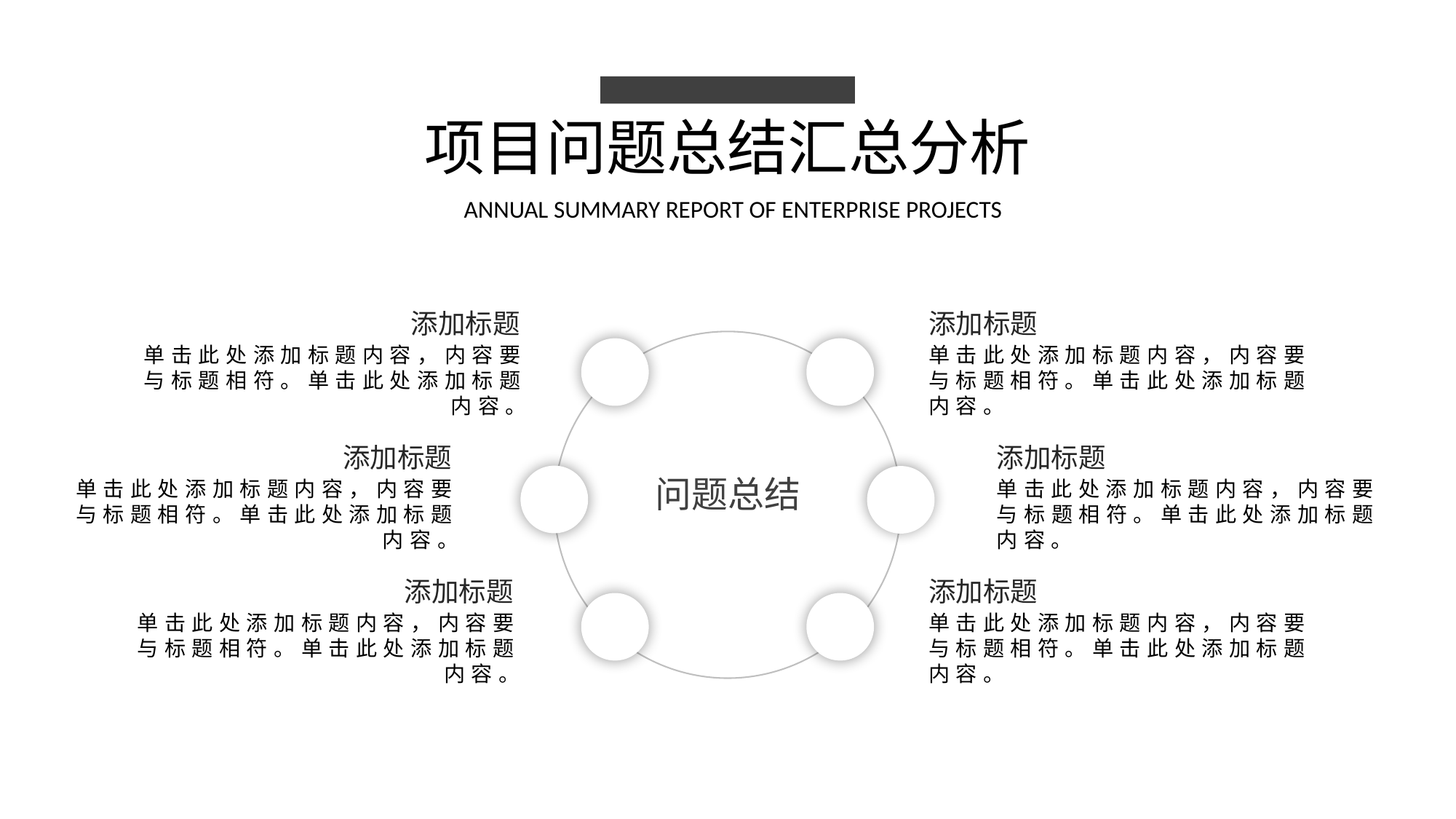

项目问题总结汇总分析
ANNUAL SUMMARY REPORT OF ENTERPRISE PROJECTS
添加标题
单击此处添加标题内容，内容要与标题相符。单击此处添加标题内容。
添加标题
单击此处添加标题内容，内容要与标题相符。单击此处添加标题内容。

问题总结
添加标题
单击此处添加标题内容，内容要与标题相符。单击此处添加标题内容。
添加标题
单击此处添加标题内容，内容要与标题相符。单击此处添加标题内容。
添加标题
单击此处添加标题内容，内容要与标题相符。单击此处添加标题内容。
添加标题
单击此处添加标题内容，内容要与标题相符。单击此处添加标题内容。